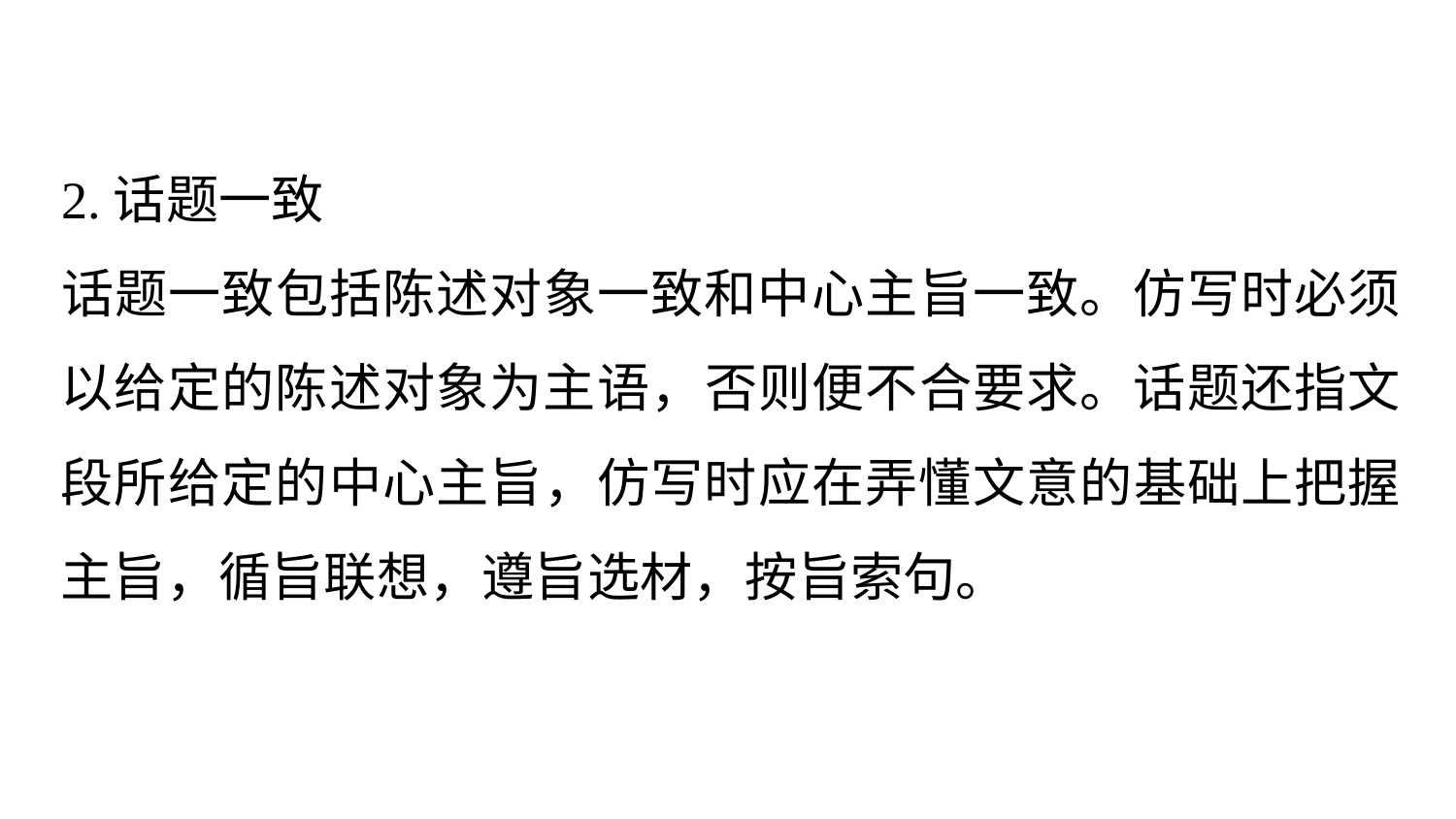

2.话题一致
话题一致包括陈述对象一致和中心主旨一致。仿写时必须以给定的陈述对象为主语，否则便不合要求。话题还指文段所给定的中心主旨，仿写时应在弄懂文意的基础上把握主旨，循旨联想，遵旨选材，按旨索句。